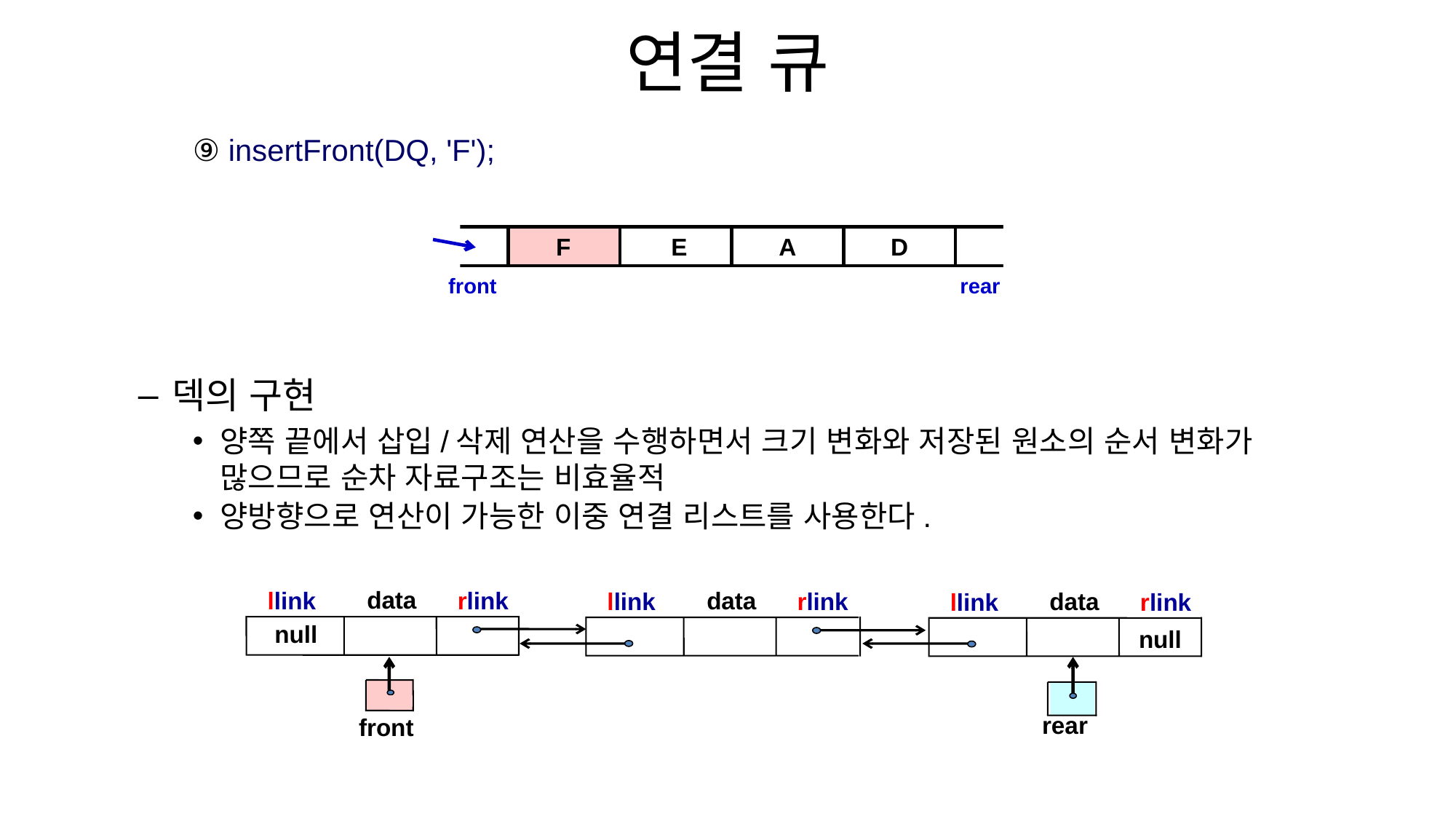

# 연결 큐
⑨ insertFront(DQ, 'F');

덱의 구현
양쪽 끝에서 삽입/삭제 연산을 수행하면서 크기 변화와 저장된 원소의 순서 변화가 많으므로 순차 자료구조는 비효율적
양방향으로 연산이 가능한 이중 연결 리스트를 사용한다.

 E
A

 F
D

front
rear
data
data
llink
rlink
data
llink
rlink
llink
rlink

null

null

front

rear